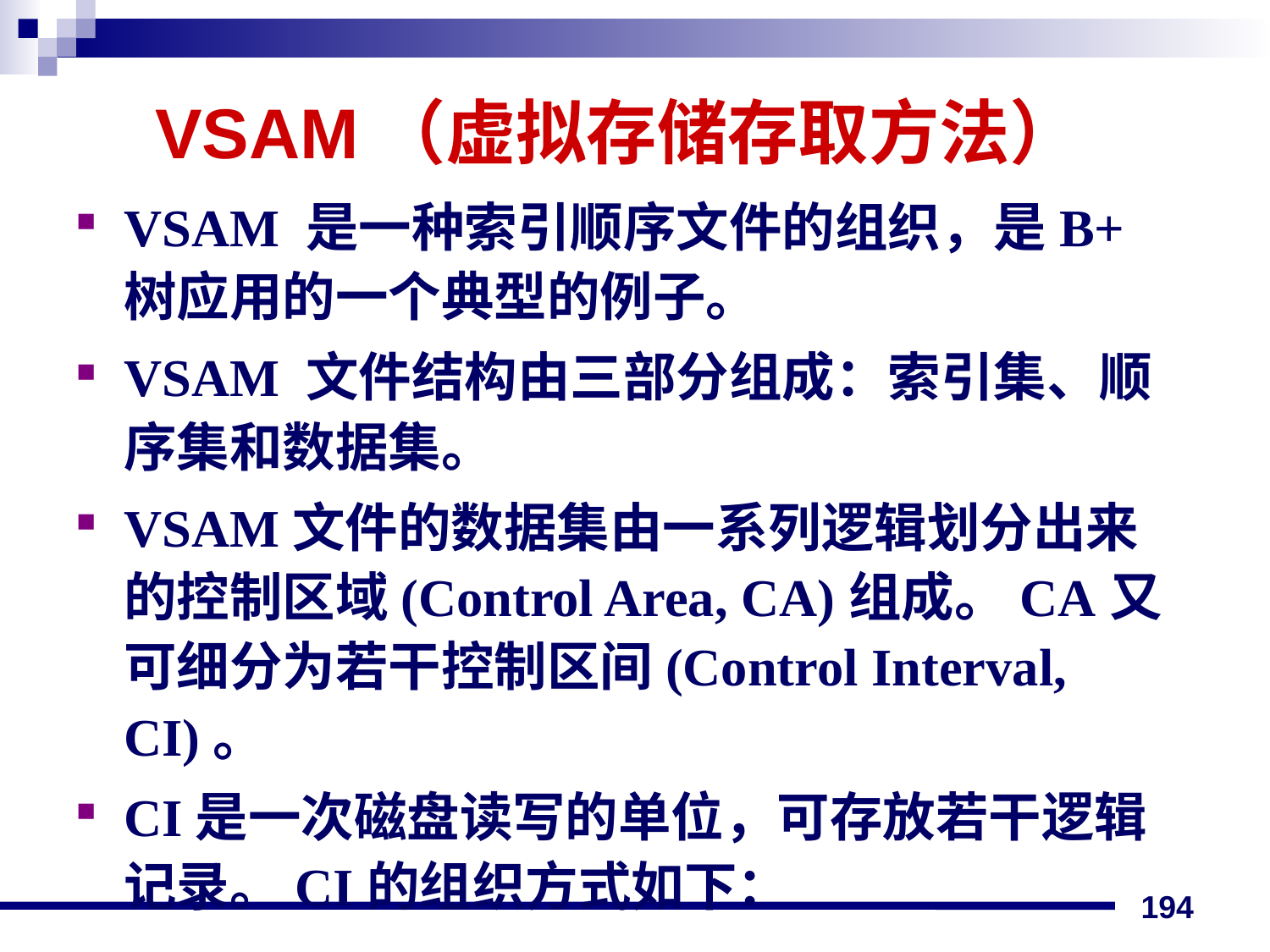

# VSAM（虚拟存储存取方法）
VSAM 是一种索引顺序文件的组织，是B+ 树应用的一个典型的例子。
VSAM 文件结构由三部分组成：索引集、顺序集和数据集。
VSAM文件的数据集由一系列逻辑划分出来的控制区域(Control Area, CA)组成。CA又可细分为若干控制区间(Control Interval, CI)。
CI是一次磁盘读写的单位，可存放若干逻辑记录。CI的组织方式如下：
194